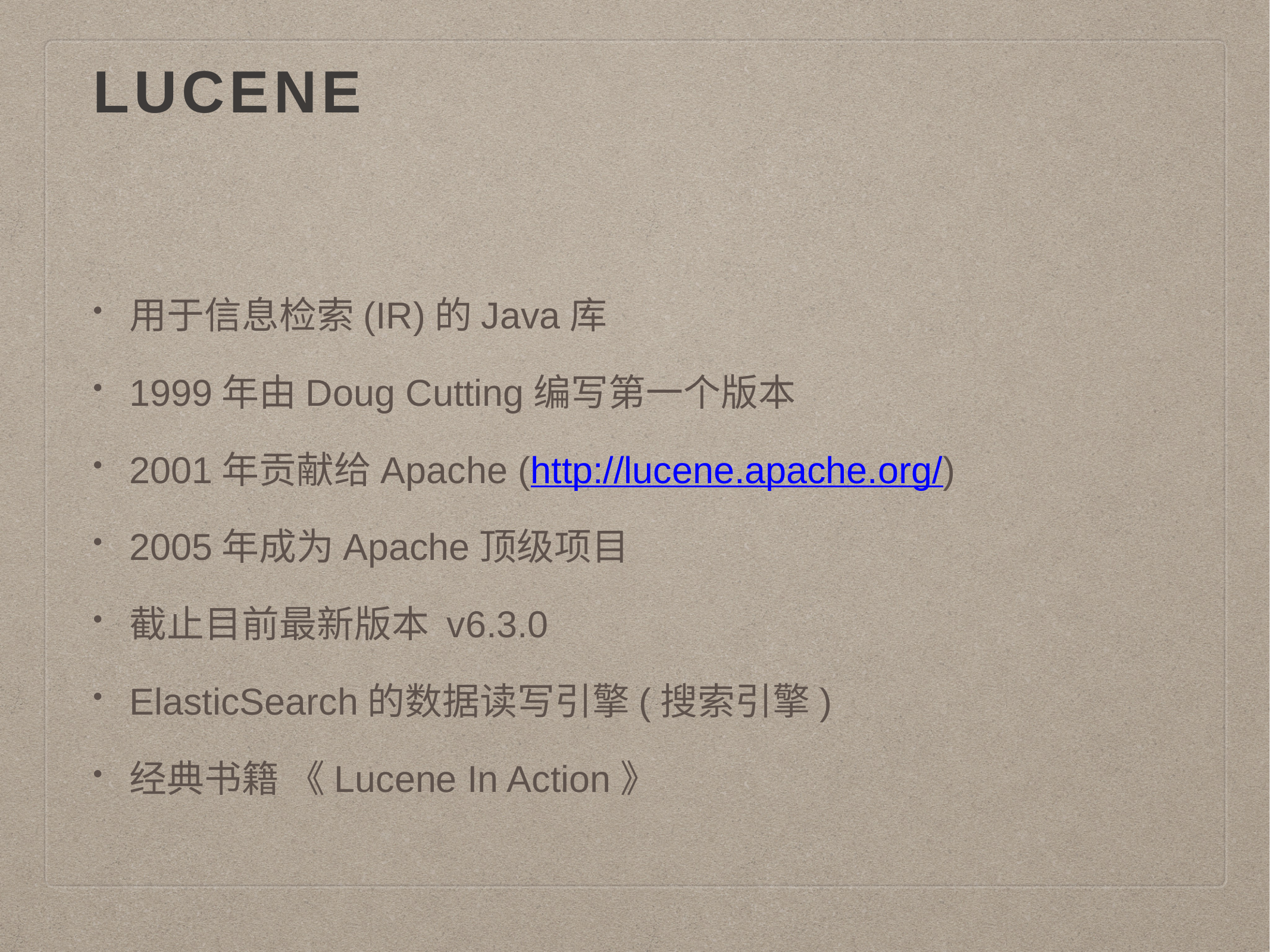

# Lucene
用于信息检索(IR)的Java库
1999年由Doug Cutting编写第一个版本
2001年贡献给Apache (http://lucene.apache.org/)
2005年成为Apache顶级项目
截止目前最新版本 v6.3.0
ElasticSearch的数据读写引擎(搜索引擎)
经典书籍 《Lucene In Action》
3